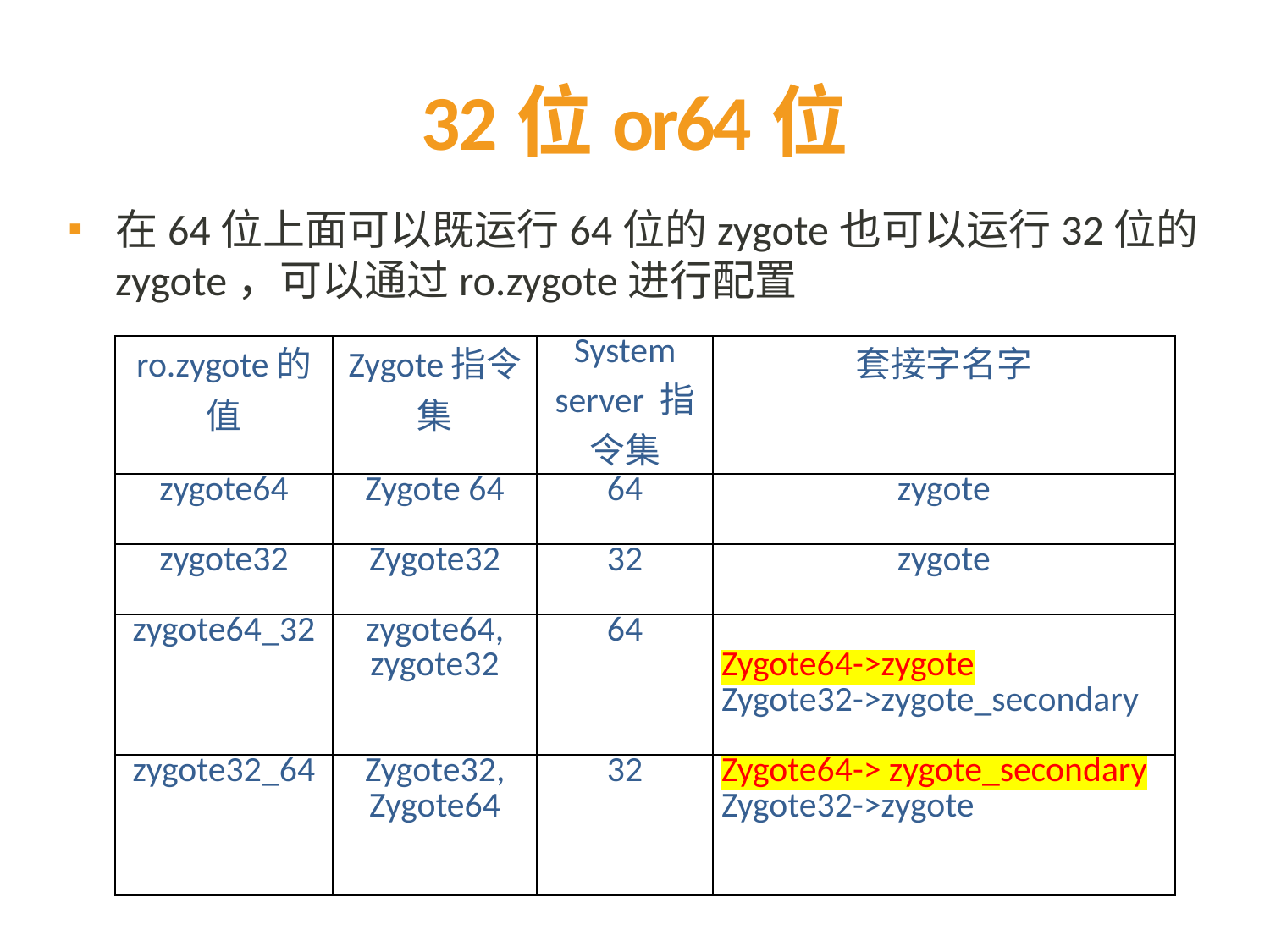

# 32位or64位
在64位上面可以既运行64位的zygote也可以运行32位的zygote，可以通过ro.zygote进行配置
| ro.zygote的值 | Zygote指令集 | System server 指令集 | 套接字名字 |
| --- | --- | --- | --- |
| zygote64 | Zygote 64 | 64 | zygote |
| zygote32 | Zygote32 | 32 | zygote |
| zygote64\_32 | zygote64, zygote32 | 64 | Zygote64->zygote Zygote32->zygote\_secondary |
| zygote32\_64 | Zygote32, Zygote64 | 32 | Zygote64-> zygote\_secondary Zygote32->zygote |